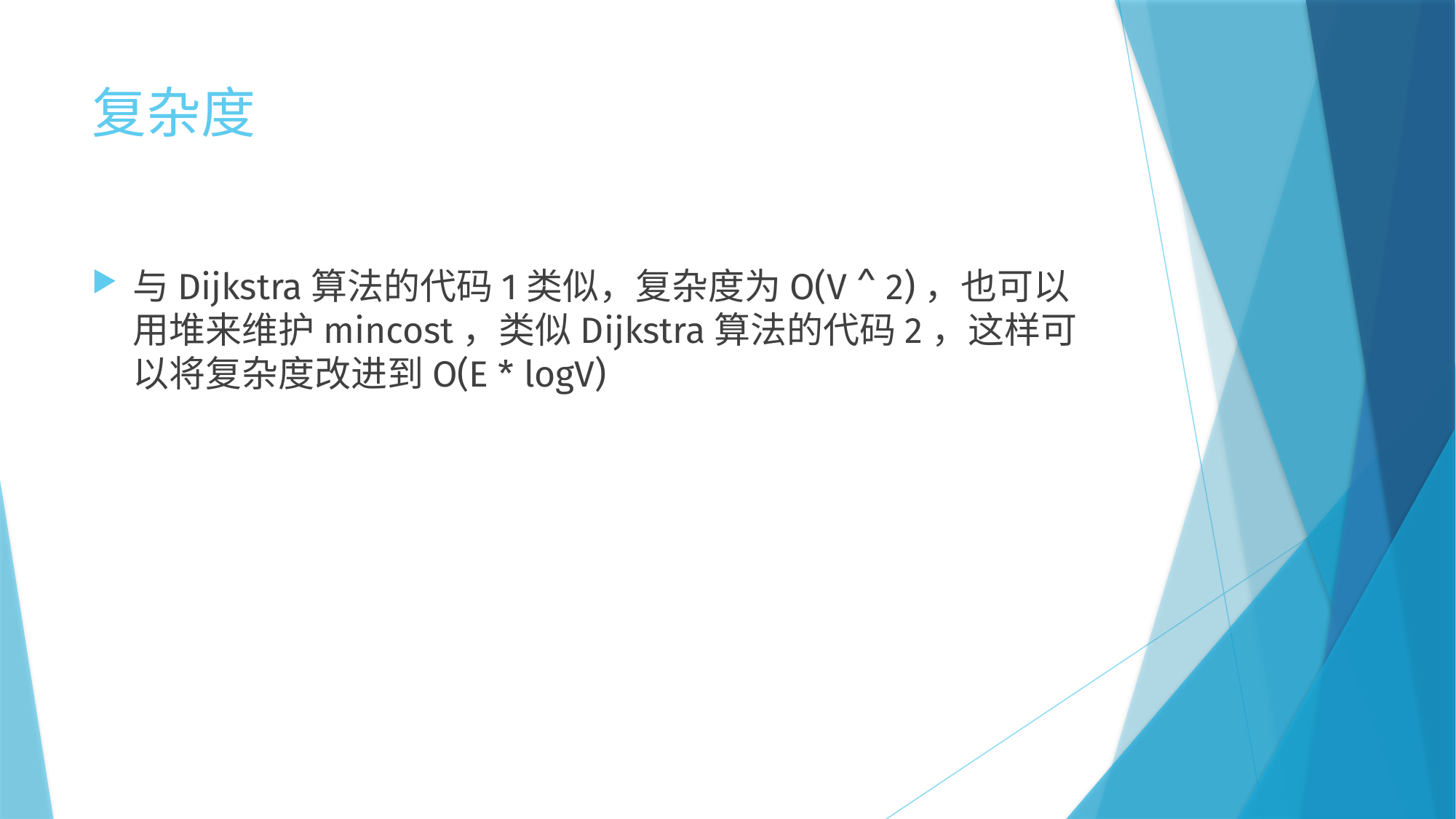

# 复杂度
与Dijkstra算法的代码1类似，复杂度为O(V ^ 2)，也可以用堆来维护mincost，类似Dijkstra算法的代码2，这样可以将复杂度改进到O(E * logV)